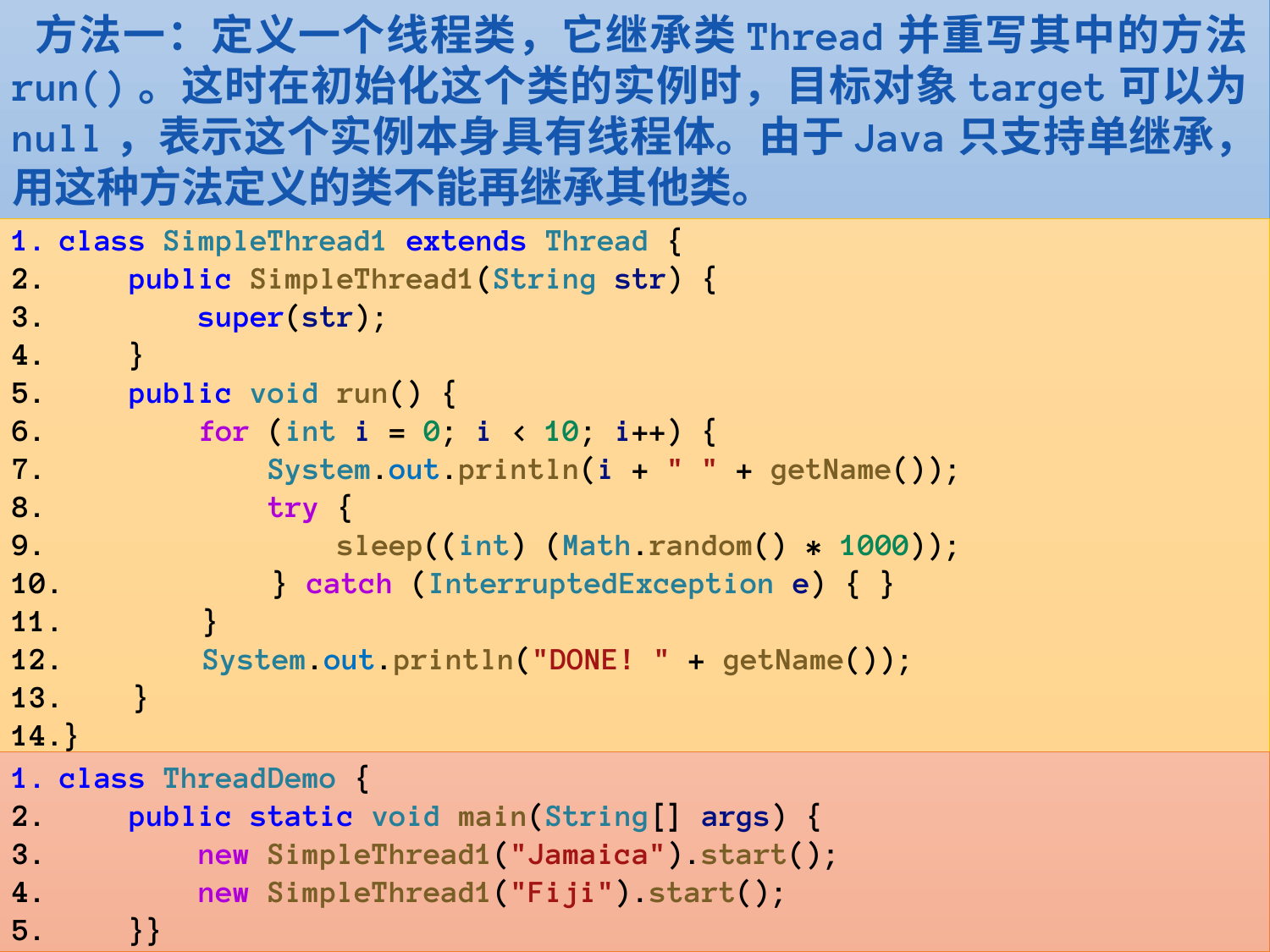

方法一：定义一个线程类，它继承类Thread并重写其中的方法run()。这时在初始化这个类的实例时，目标对象target可以为null，表示这个实例本身具有线程体。由于Java只支持单继承，用这种方法定义的类不能再继承其他类。
2
 创建线程的方式
PART
class SimpleThread1 extends Thread {
    public SimpleThread1(String str) {
        super(str);
    }
    public void run() {
        for (int i = 0; i < 10; i++) {
            System.out.println(i + " " + getName());
            try {
                sleep((int) (Math.random() * 1000));
            } catch (InterruptedException e) { }
        }
        System.out.println("DONE! " + getName());
    }
}
class ThreadDemo {
    public static void main(String[] args) {
        new SimpleThread1("Jamaica").start();
        new SimpleThread1("Fiji").start();
    }}